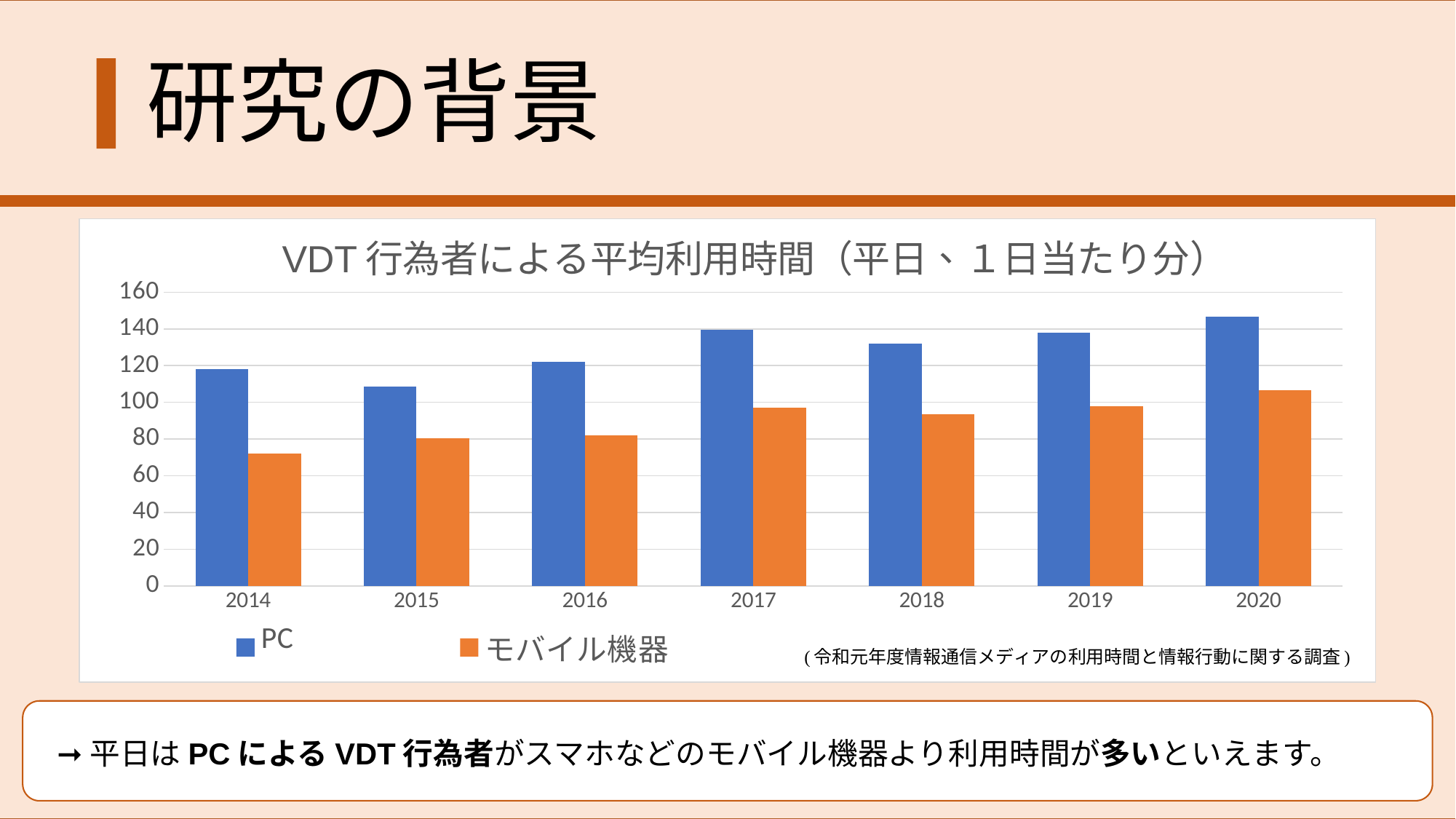

研究の背景

### Chart: VDT行為者による平均利用時間（平日、１日当たり分）

| Category | PC | モバイル機器 |
|---|---|---|
| 2014 | 118.0 | 72.1 |
| 2015 | 108.5 | 80.3 |
| 2016 | 122.2 | 82.0 |
| 2017 | 139.4 | 97.1 |
| 2018 | 132.1 | 93.4 |
| 2019 | 138.1 | 98.1 |
| 2020 | 146.7 | 106.5 |
➞平日はPCによるVDT行為者がスマホなどのモバイル機器より利用時間が多いといえます。